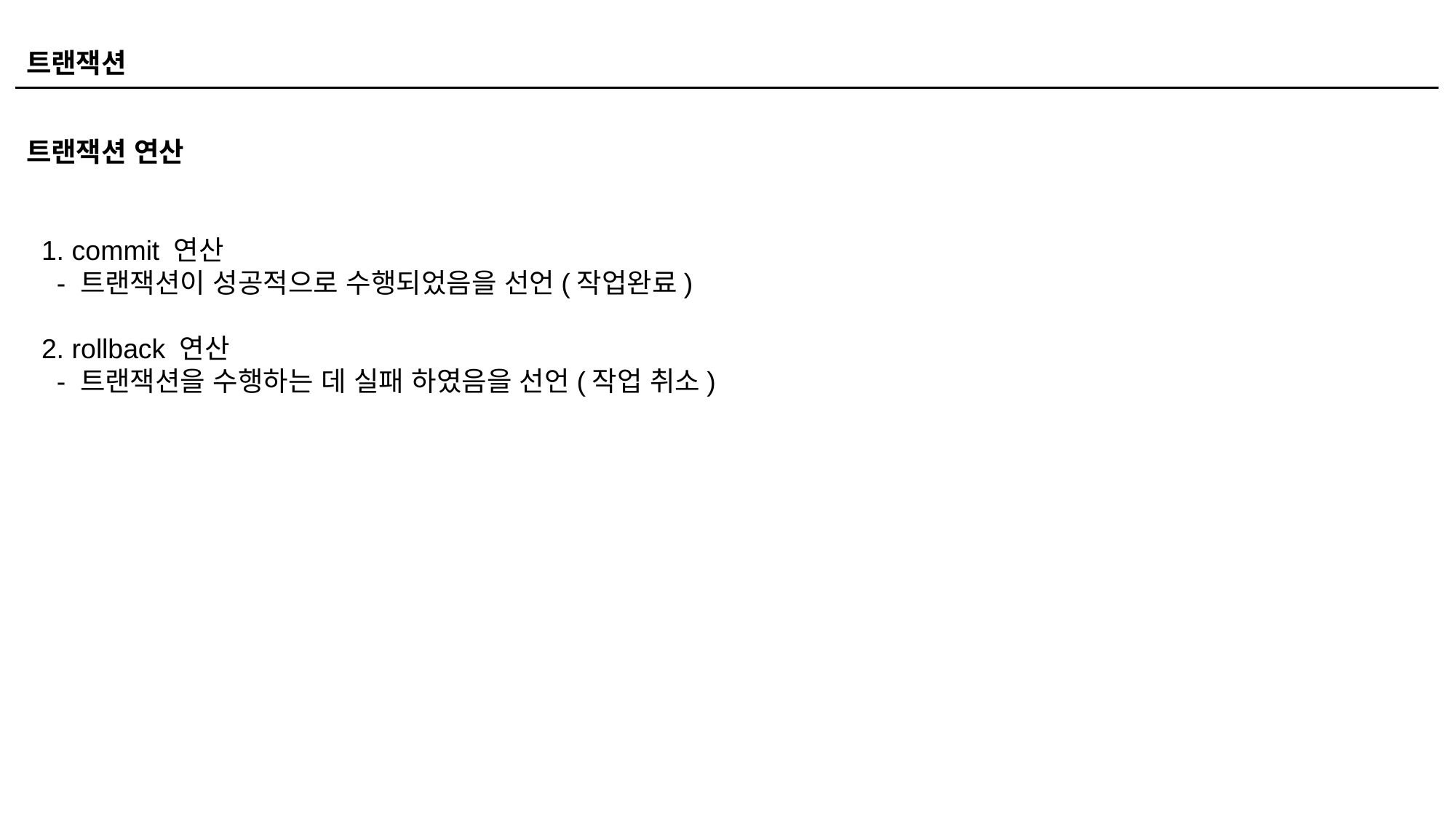

트랜잭션
트랜잭션 연산

  1. commit 연산
    - 트랜잭션이 성공적으로 수행되었음을 선언(작업완료)

  2. rollback 연산
    - 트랜잭션을 수행하는 데 실패 하였음을 선언(작업 취소)